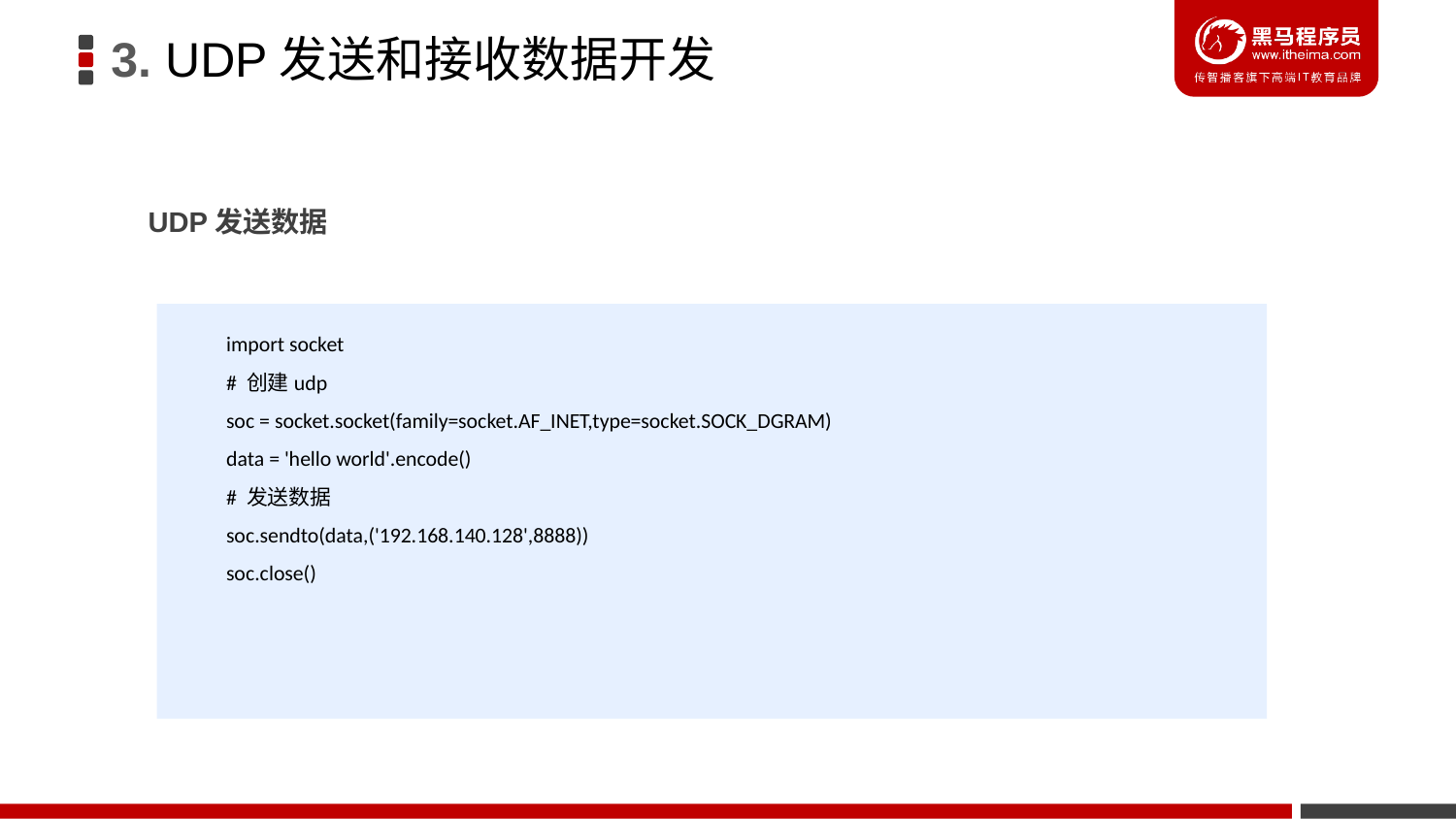

3. UDP发送和接收数据开发
UDP发送数据

import socket
# 创建udp
soc = socket.socket(family=socket.AF_INET,type=socket.SOCK_DGRAM)
data = 'hello world'.encode()
# 发送数据
soc.sendto(data,('192.168.140.128',8888))
soc.close()